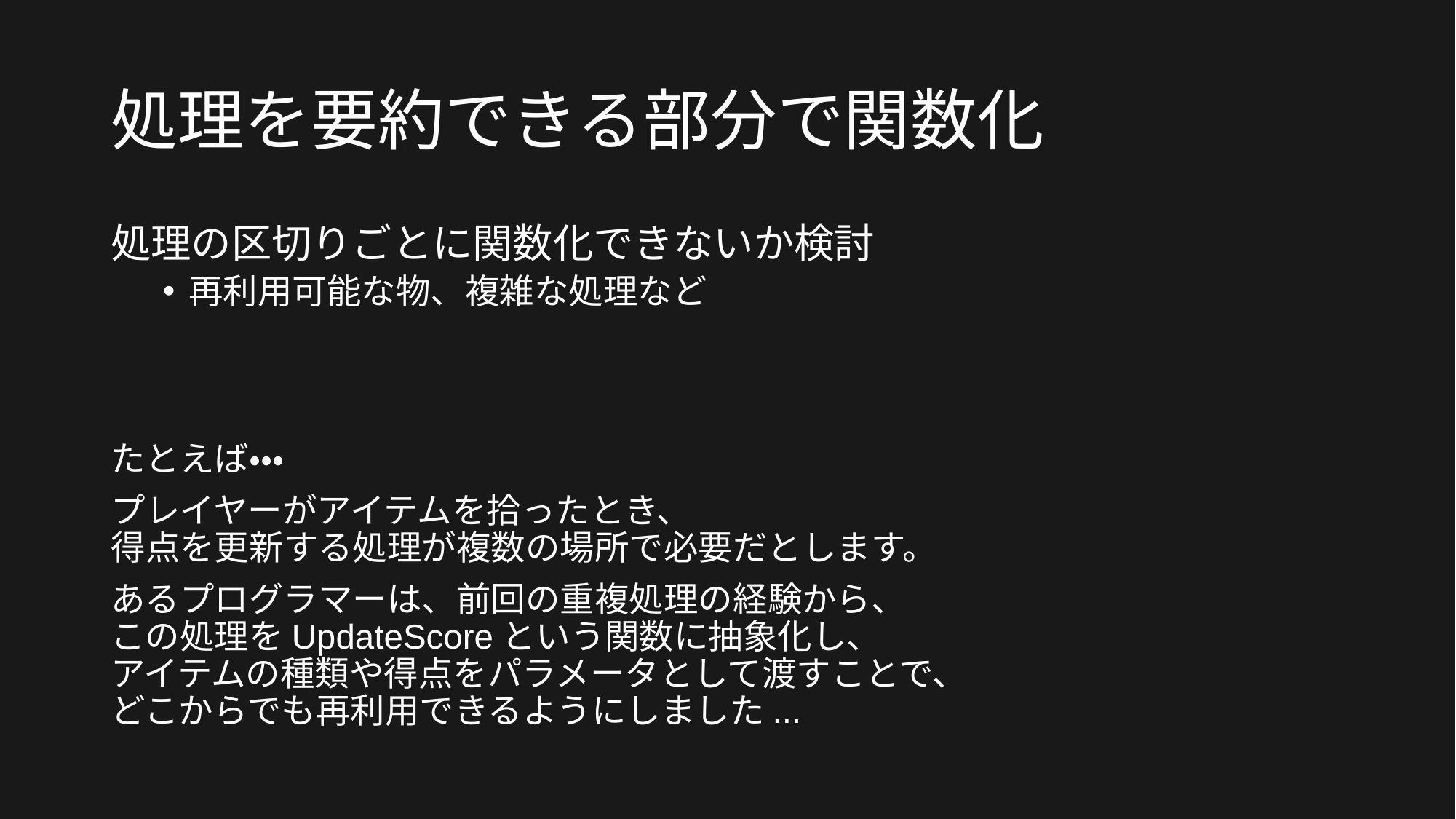

# 処理を要約できる部分で関数化
処理の区切りごとに関数化できないか検討
再利用可能な物、複雑な処理など

たとえば・・・
プレイヤーがアイテムを拾ったとき、
得点を更新する処理が複数の場所で必要だとします。
あるプログラマーは、前回の重複処理の経験から、
この処理をUpdateScoreという関数に抽象化し、
アイテムの種類や得点をパラメータとして渡すことで、
どこからでも再利用できるようにしました...